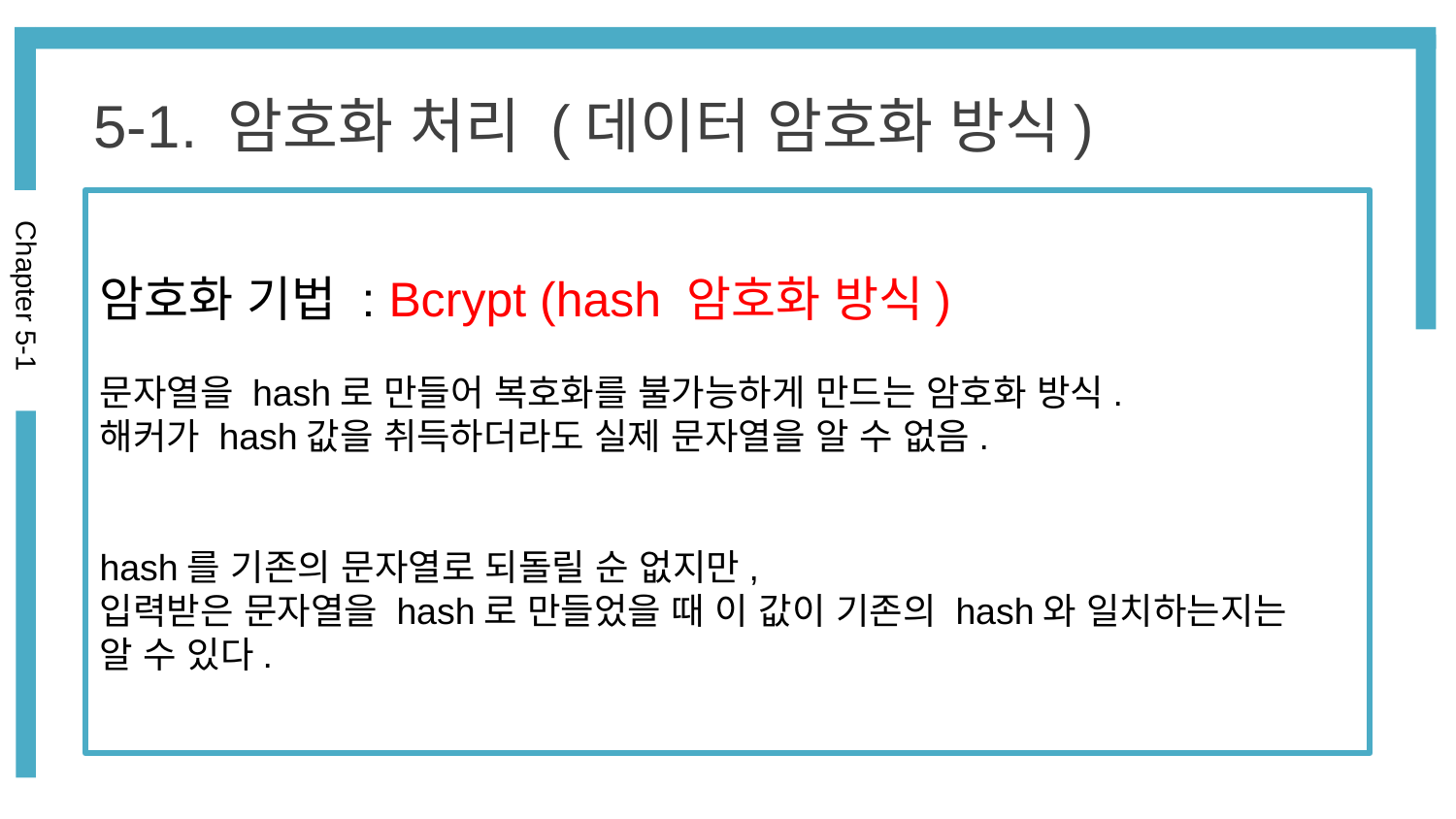

5-1. 암호화 처리 (데이터 암호화 방식)

암호화 기법 : Bcrypt (hash 암호화 방식)
문자열을 hash로 만들어 복호화를 불가능하게 만드는 암호화 방식.
해커가 hash값을 취득하더라도 실제 문자열을 알 수 없음.
hash를 기존의 문자열로 되돌릴 순 없지만,
입력받은 문자열을 hash로 만들었을 때 이 값이 기존의 hash와 일치하는지는
알 수 있다.
Chapter 5-1